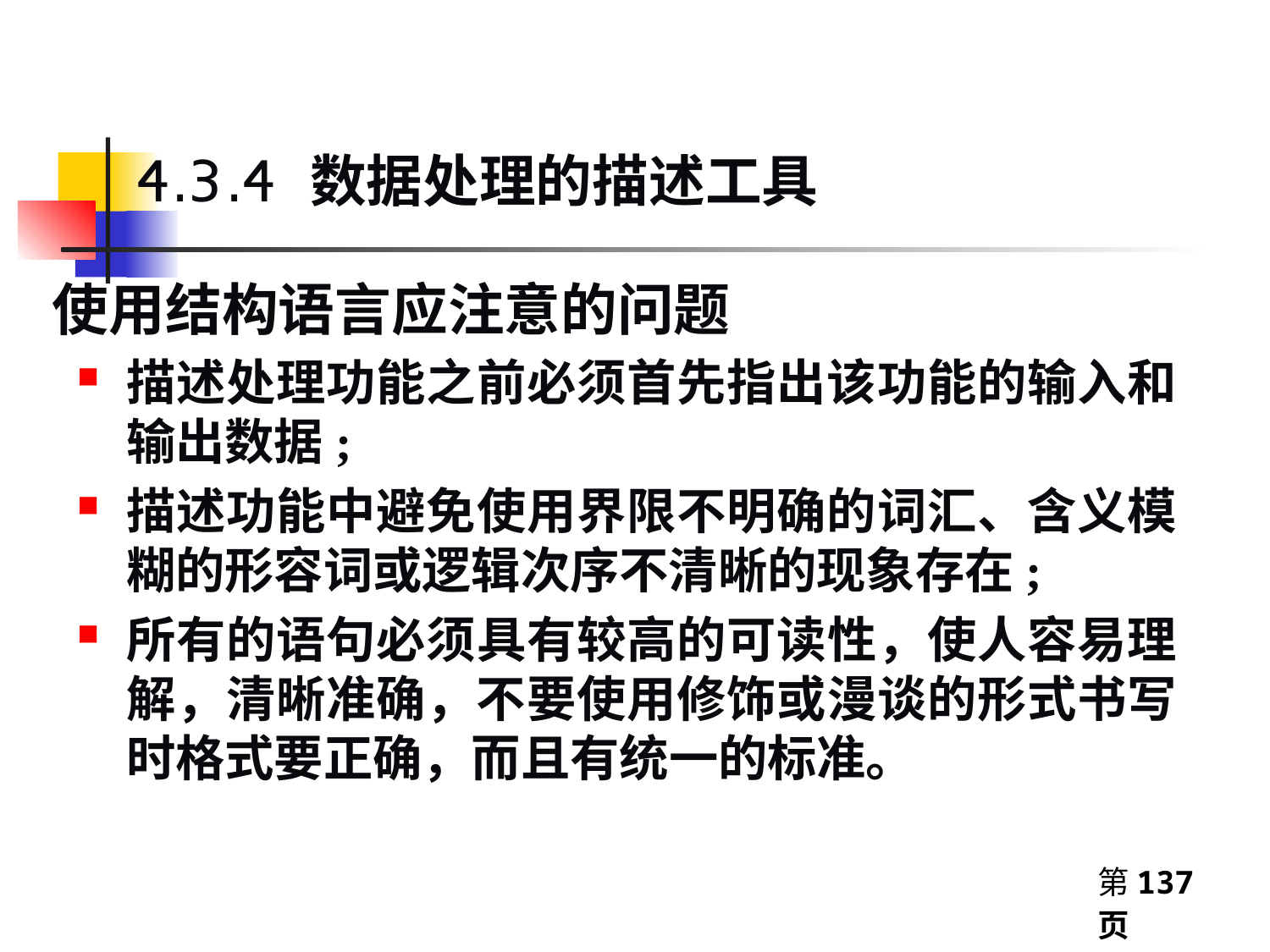

4.3.4 数据处理的描述工具
使用结构语言应注意的问题
描述处理功能之前必须首先指出该功能的输入和输出数据;
描述功能中避免使用界限不明确的词汇、含义模糊的形容词或逻辑次序不清晰的现象存在;
所有的语句必须具有较高的可读性，使人容易理解，清晰准确，不要使用修饰或漫谈的形式书写时格式要正确，而且有统一的标准。